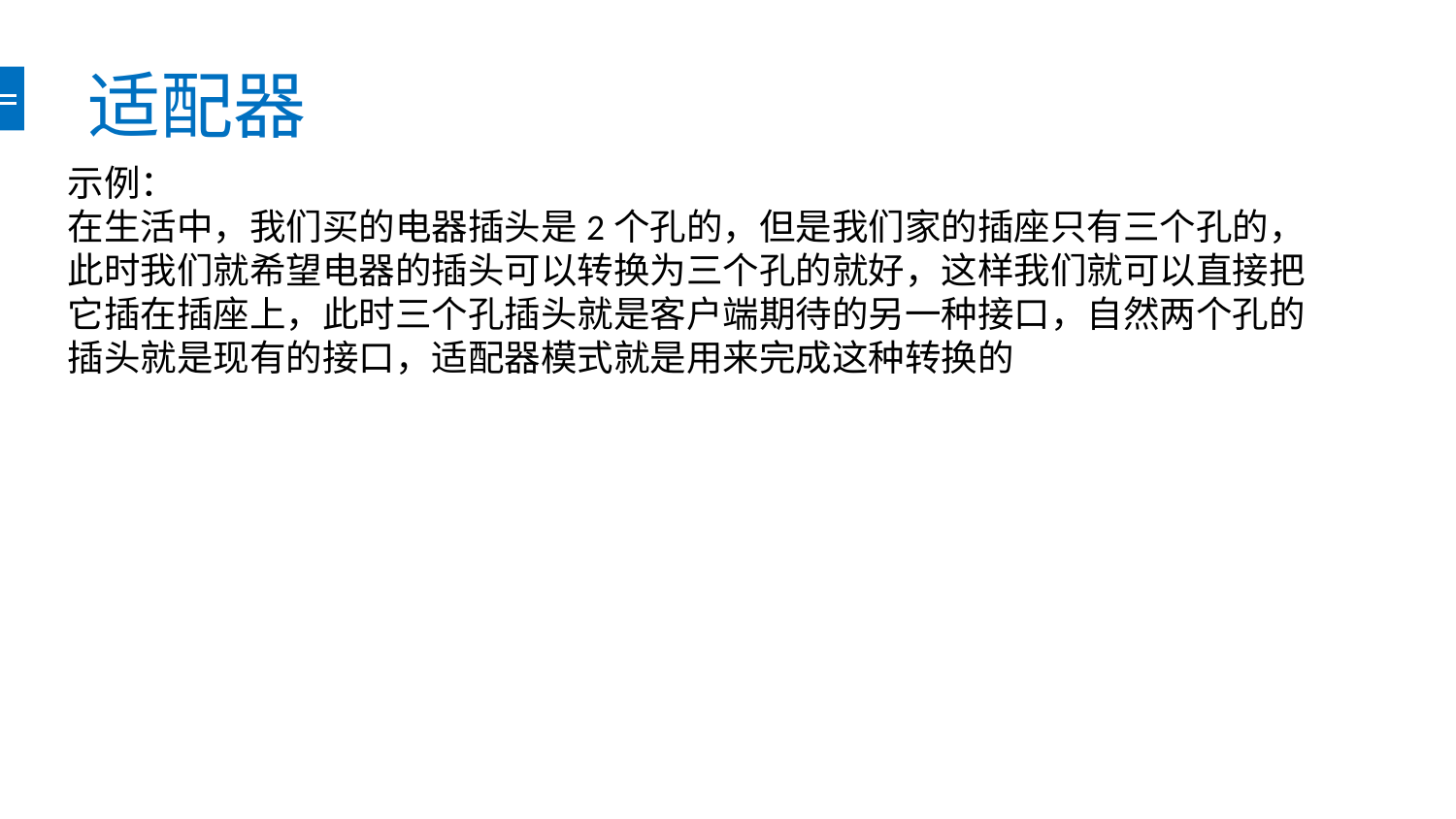

# 适配器
示例：
在生活中，我们买的电器插头是2个孔的，但是我们家的插座只有三个孔的，此时我们就希望电器的插头可以转换为三个孔的就好，这样我们就可以直接把它插在插座上，此时三个孔插头就是客户端期待的另一种接口，自然两个孔的插头就是现有的接口，适配器模式就是用来完成这种转换的